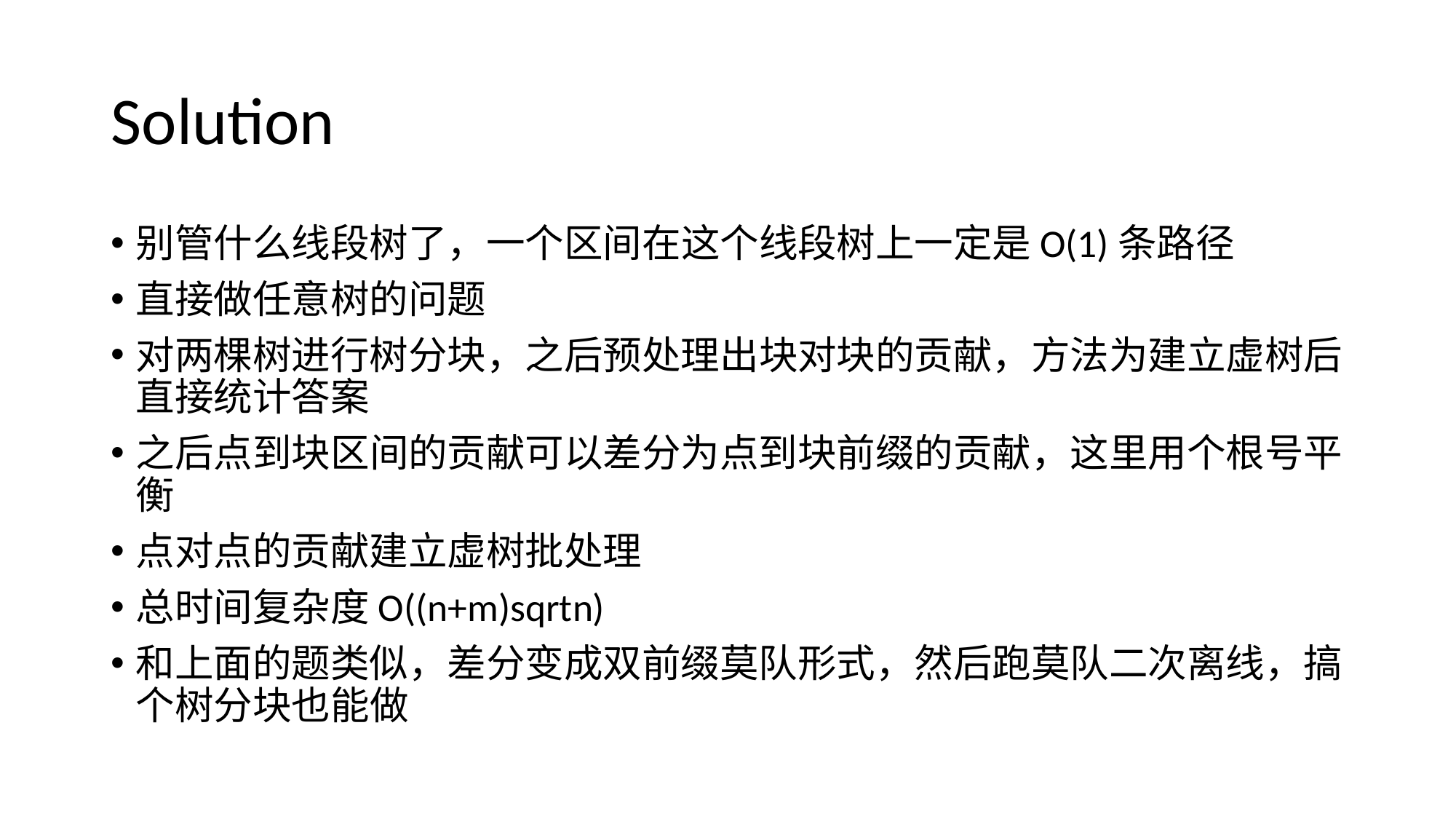

# Solution
别管什么线段树了，一个区间在这个线段树上一定是O(1)条路径
直接做任意树的问题
对两棵树进行树分块，之后预处理出块对块的贡献，方法为建立虚树后直接统计答案
之后点到块区间的贡献可以差分为点到块前缀的贡献，这里用个根号平衡
点对点的贡献建立虚树批处理
总时间复杂度O((n+m)sqrtn)
和上面的题类似，差分变成双前缀莫队形式，然后跑莫队二次离线，搞个树分块也能做